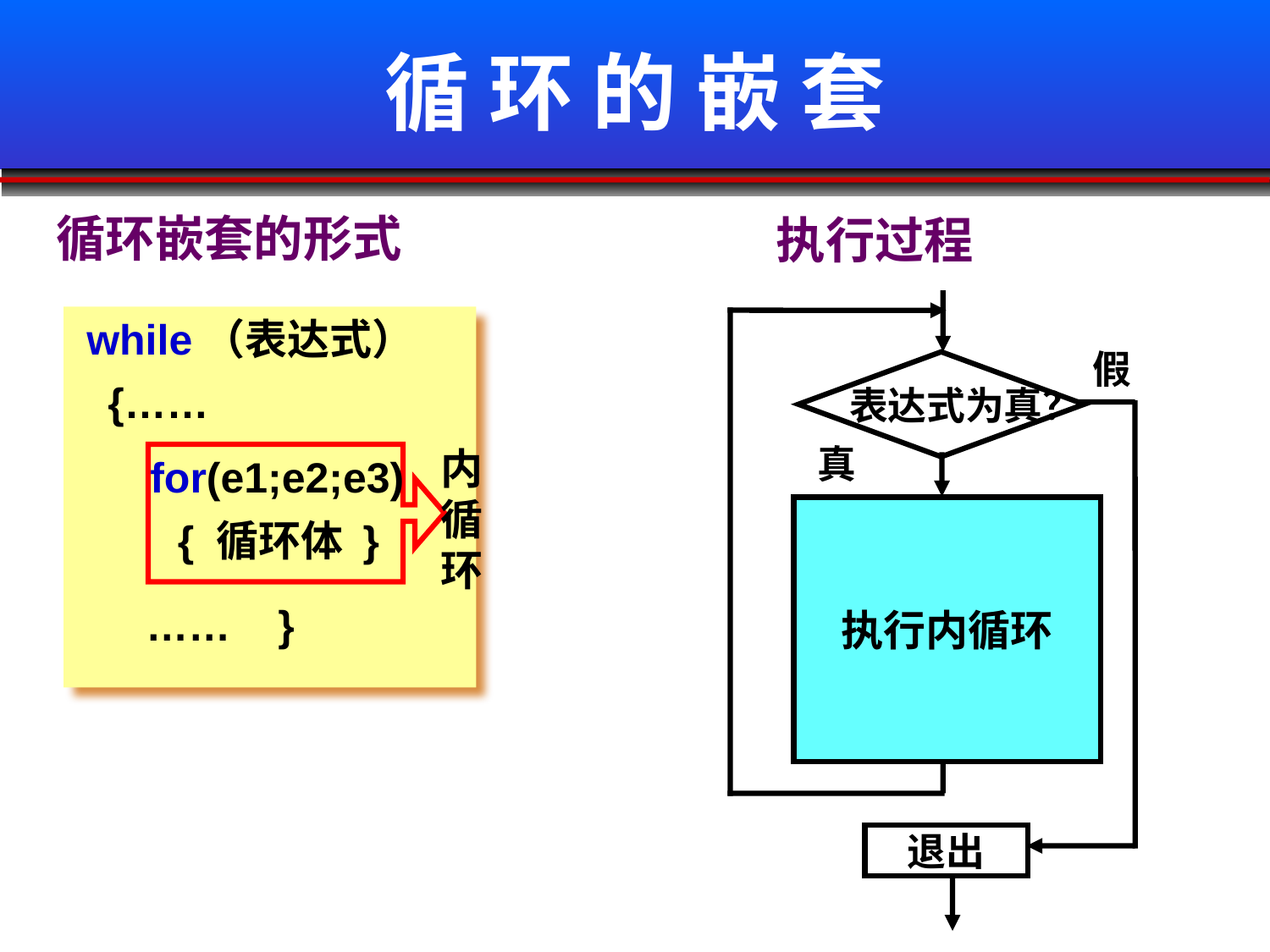

# 循 环 的 嵌 套
 循环嵌套的形式
 执行过程

while（表达式）

假

{……
表达式为真？

内循环
真
for(e1;e2;e3)

执行内循环
     { 循环体 }
     ……    }

退出